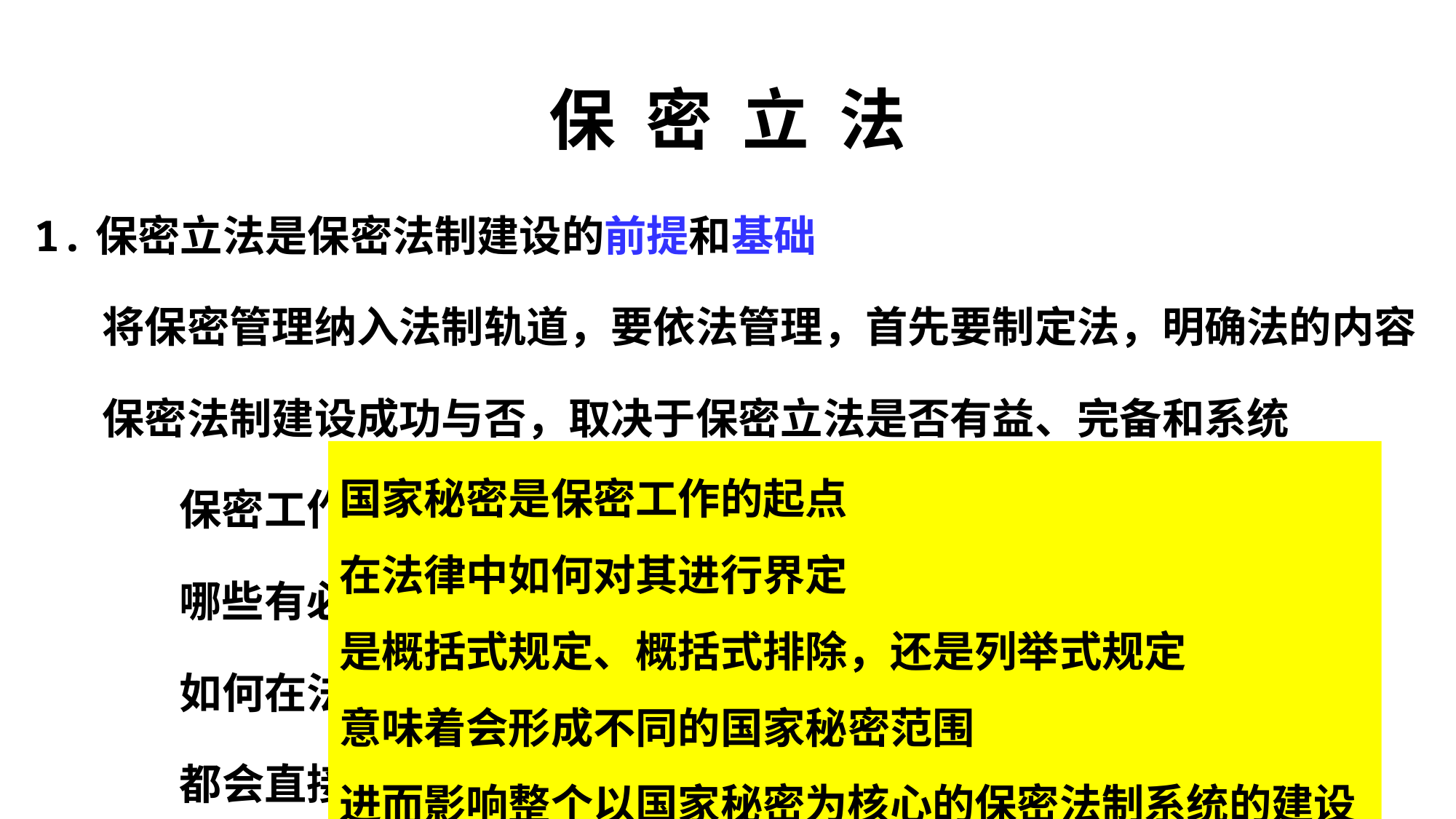

# 保  密  立  法
1.保密立法是保密法制建设的前提和基础
      将保密管理纳入法制轨道，要依法管理，首先要制定法，明确法的内容
      保密法制建设成功与否，取决于保密立法是否有益、完备和系统
              保密工作的管理对象、领域和方法多种多样
              哪些有必要上升到法律层面
              如何在法律中实现规范化管理
              都会直接影响到之后法的实施效果

国家秘密是保密工作的起点
在法律中如何对其进行界定
是概括式规定、概括式排除，还是列举式规定
意味着会形成不同的国家秘密范围
进而影响整个以国家秘密为核心的保密法制系统的建设